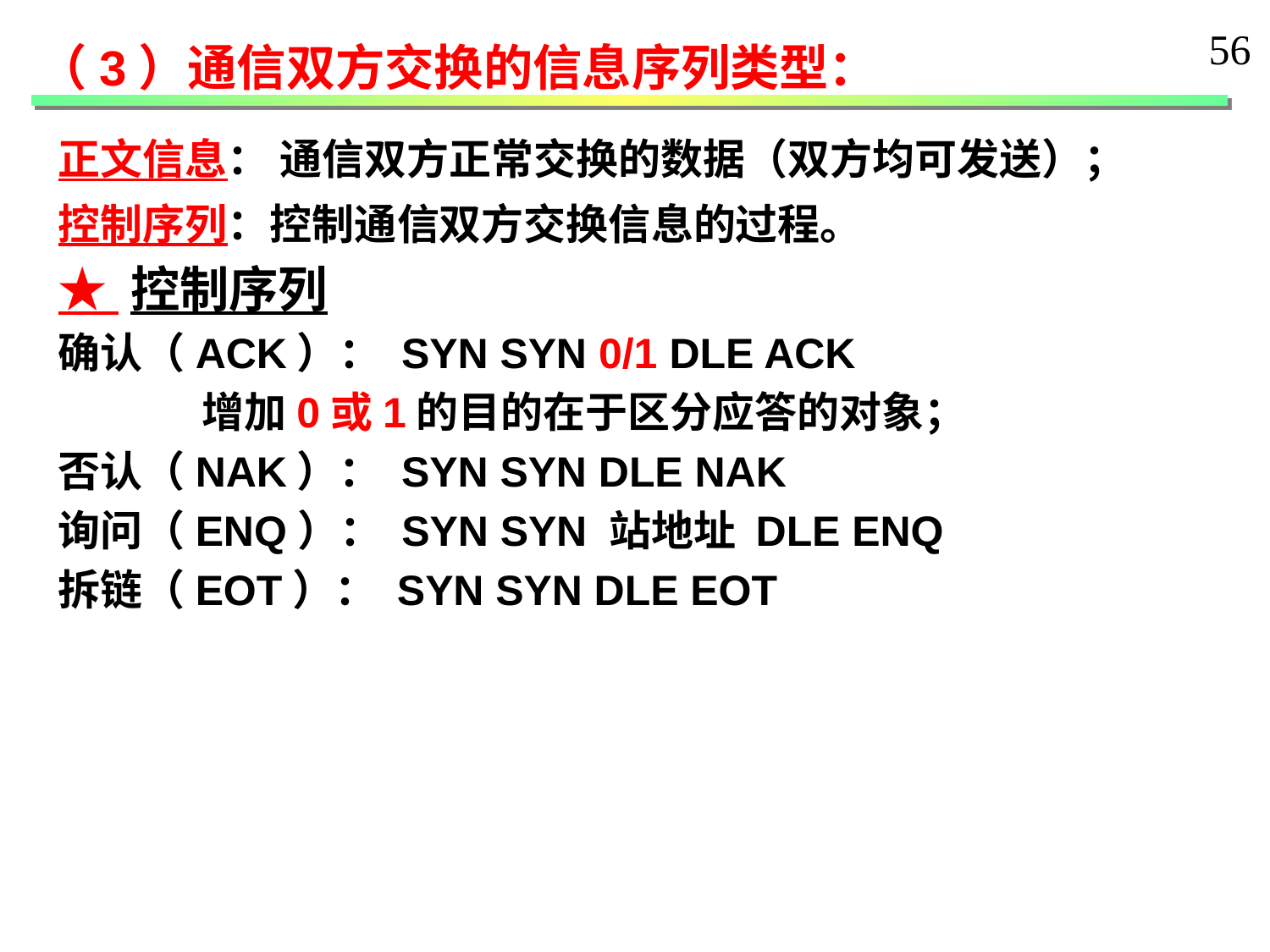

（3）通信双方交换的信息序列类型：
56

正文信息： 通信双方正常交换的数据（双方均可发送）；
控制序列：控制通信双方交换信息的过程。
★ 控制序列
确认（ACK）： SYN SYN 0/1 DLE ACK
              增加0或1的目的在于区分应答的对象；
否认（NAK）： SYN SYN DLE NAK
询问（ENQ）： SYN SYN 站地址 DLE ENQ
拆链（EOT）： SYN SYN DLE EOT